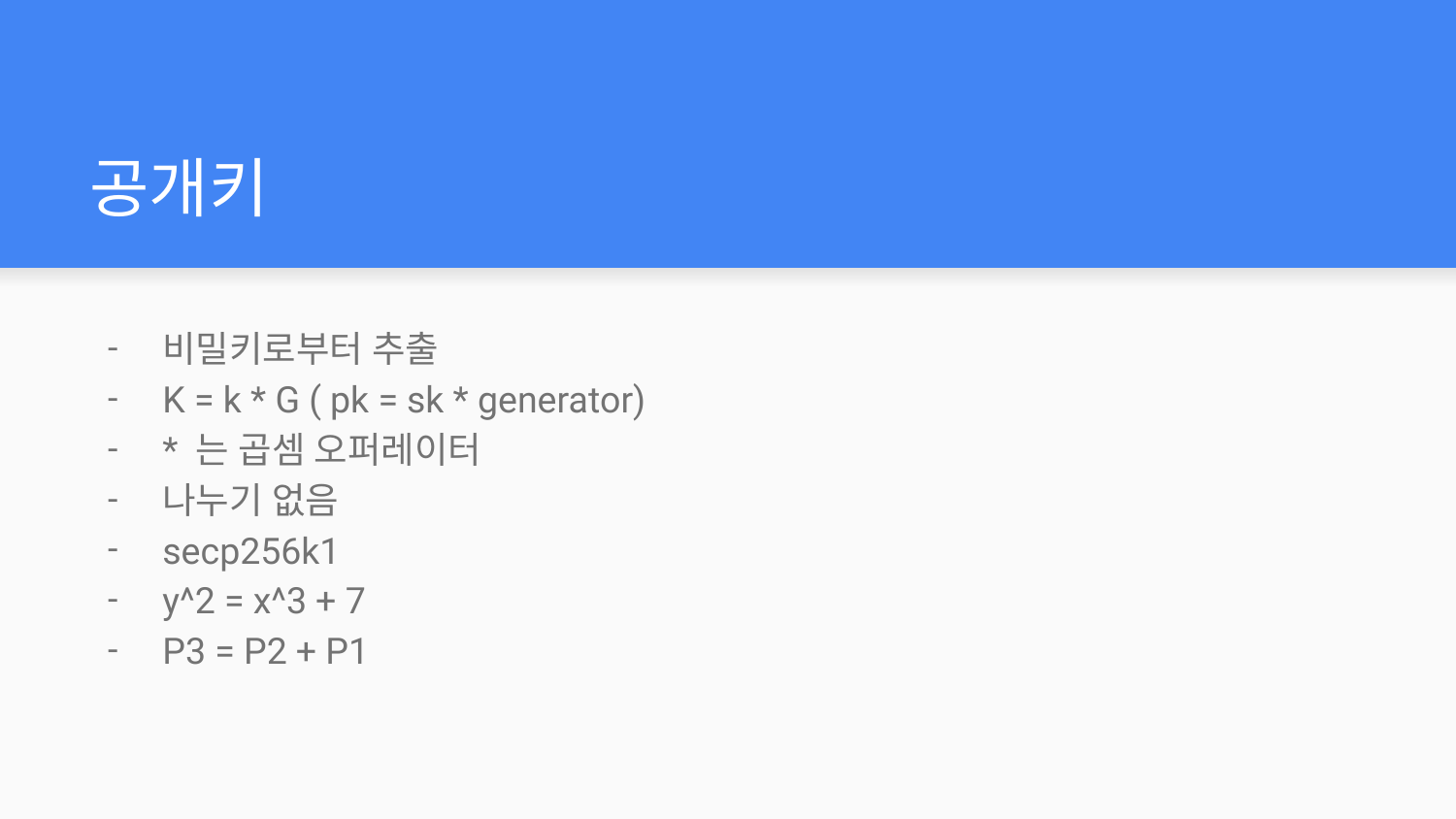

# 공개키
비밀키로부터 추출
K = k * G ( pk = sk * generator)
* 는 곱셈 오퍼레이터
나누기 없음
secp256k1
y^2 = x^3 + 7
P3 = P2 + P1